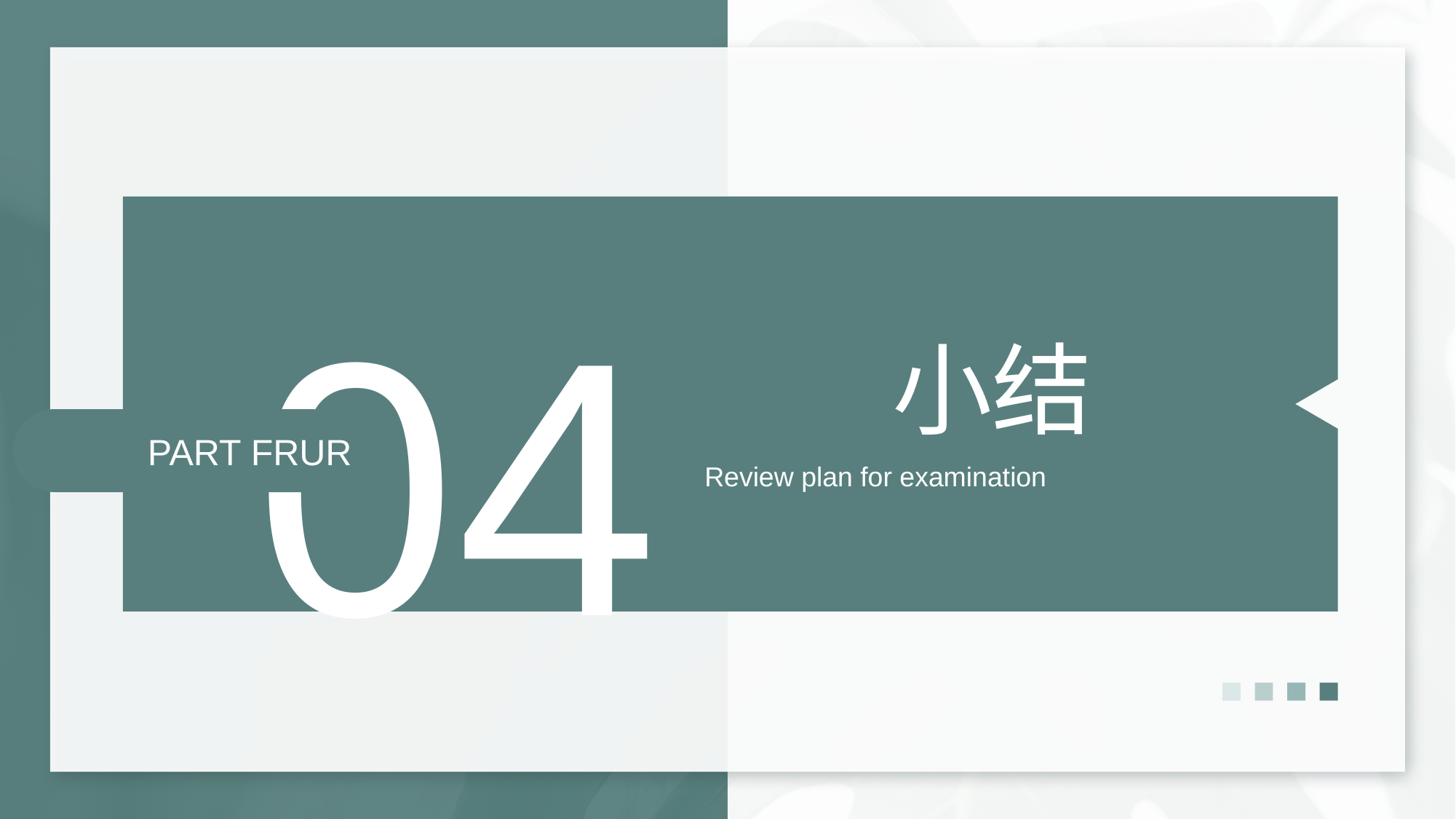

04
小结
Review plan for examination

PART FRUR